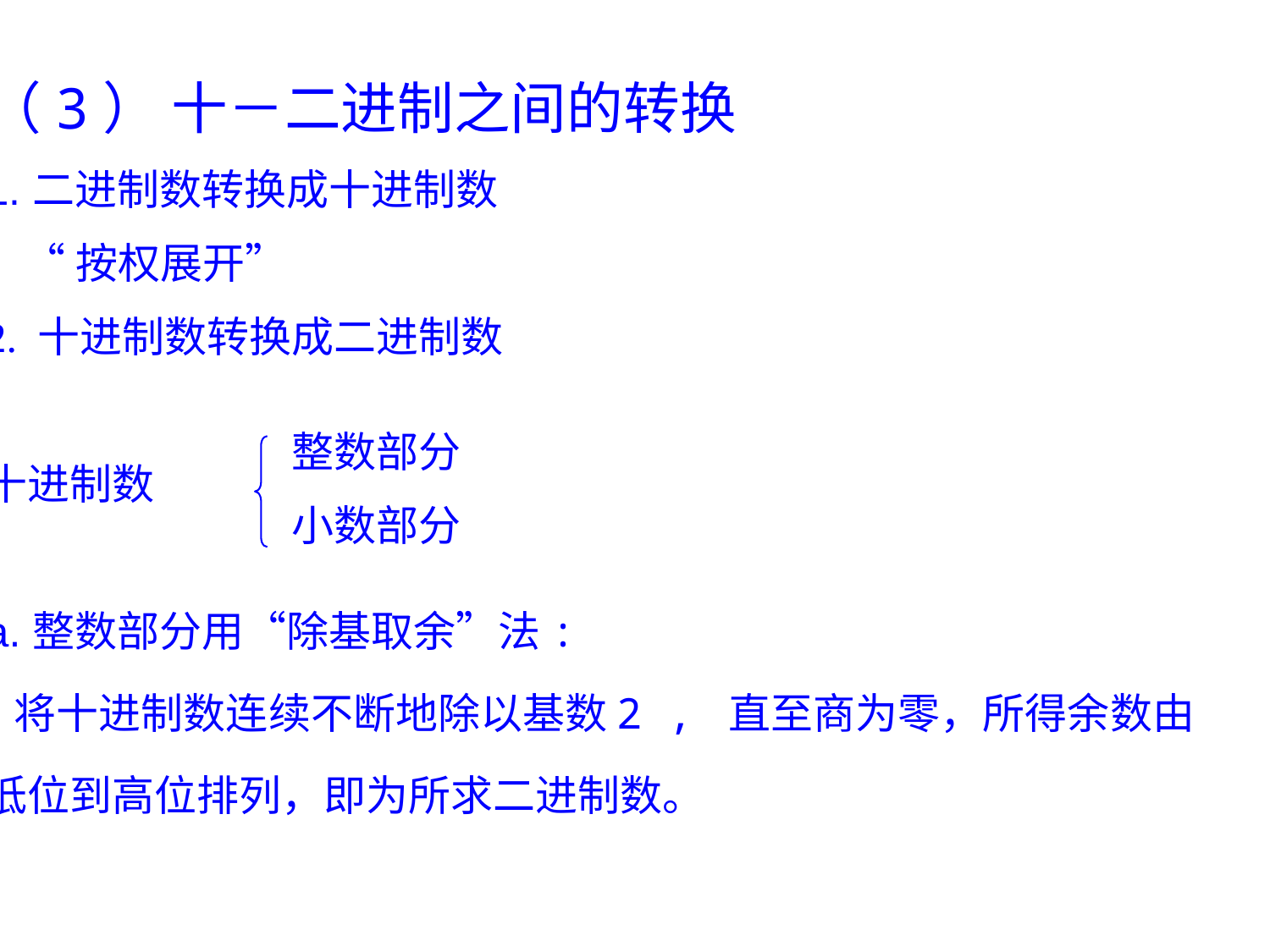

（3） 十－二进制之间的转换
二进制数转换成十进制数
    “按权展开”
2. 十进制数转换成二进制数

十进制数

整数部分用“除基取余”法:
  将十进制数连续不断地除以基数2 , 直至商为零，所得余数由
低位到高位排列，即为所求二进制数。

整数部分小数部分